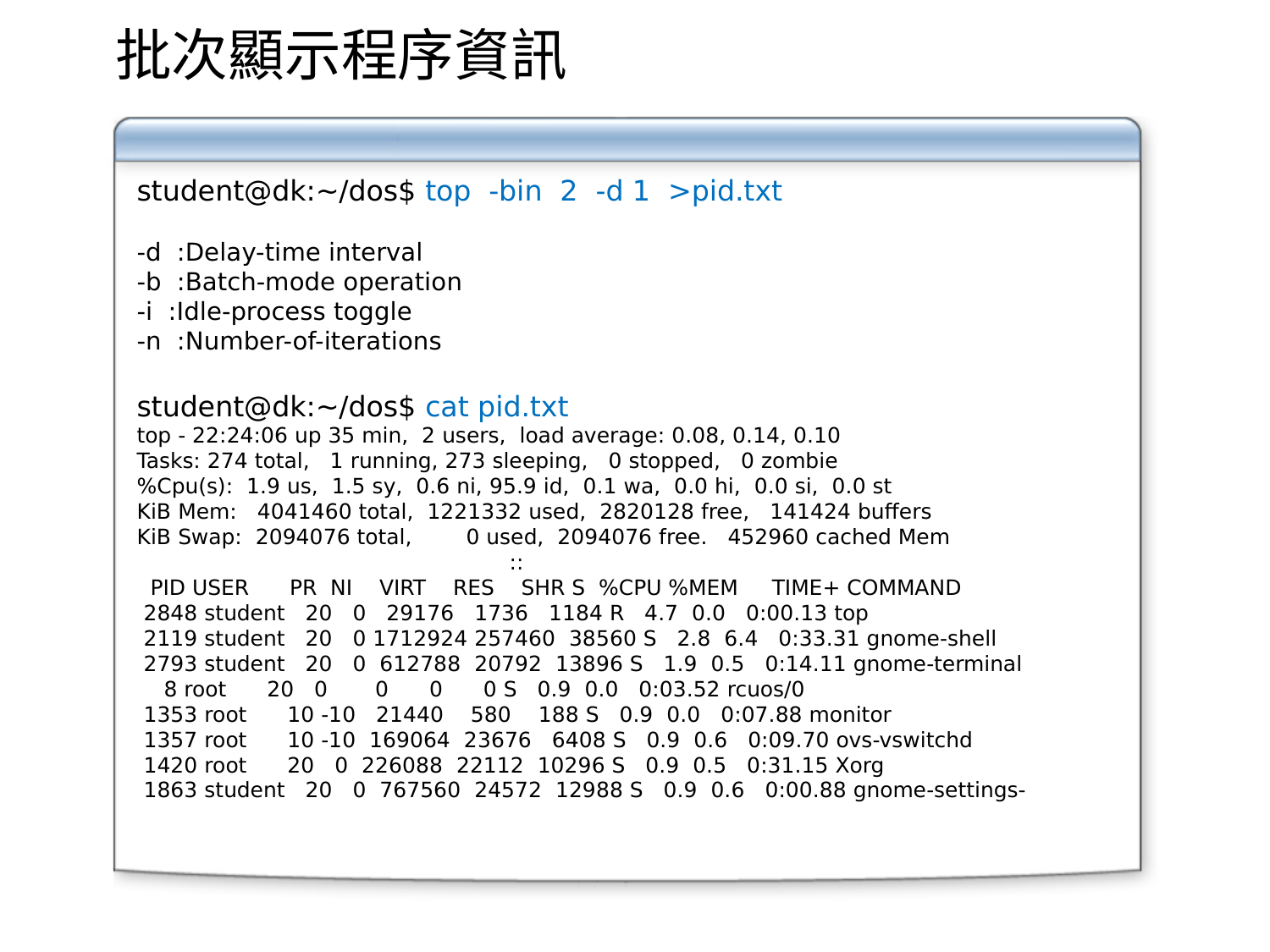

批次顯示程序資訊
student@dk:~/dos$ top  -bin  2  -d 1  >pid.txt

-d  :Delay-time interval
-b  :Batch-mode operation
-i  :Idle-process toggle
-n  :Number-of-iterations

student@dk:~/dos$ cat pid.txt
top - 22:24:06 up 35 min,  2 users,  load average: 0.08, 0.14, 0.10
Tasks: 274 total,   1 running, 273 sleeping,   0 stopped,   0 zombie
%Cpu(s):  1.9 us,  1.5 sy,  0.6 ni, 95.9 id,  0.1 wa,  0.0 hi,  0.0 si,  0.0 st
KiB Mem:   4041460 total,  1221332 used,  2820128 free,   141424 buffers
KiB Swap:  2094076 total,        0 used,  2094076 free.   452960 cached Mem
                                                       ::
  PID USER      PR  NI    VIRT    RES    SHR S  %CPU %MEM     TIME+ COMMAND
 2848 student   20   0   29176   1736   1184 R   4.7  0.0   0:00.13 top
 2119 student   20   0 1712924 257460  38560 S   2.8  6.4   0:33.31 gnome-shell
 2793 student   20   0  612788  20792  13896 S   1.9  0.5   0:14.11 gnome-terminal
    8 root      20   0       0      0      0 S   0.9  0.0   0:03.52 rcuos/0
 1353 root      10 -10   21440    580    188 S   0.9  0.0   0:07.88 monitor
 1357 root      10 -10  169064  23676   6408 S   0.9  0.6   0:09.70 ovs-vswitchd
 1420 root      20   0  226088  22112  10296 S   0.9  0.5   0:31.15 Xorg
 1863 student   20   0  767560  24572  12988 S   0.9  0.6   0:00.88 gnome-settings-